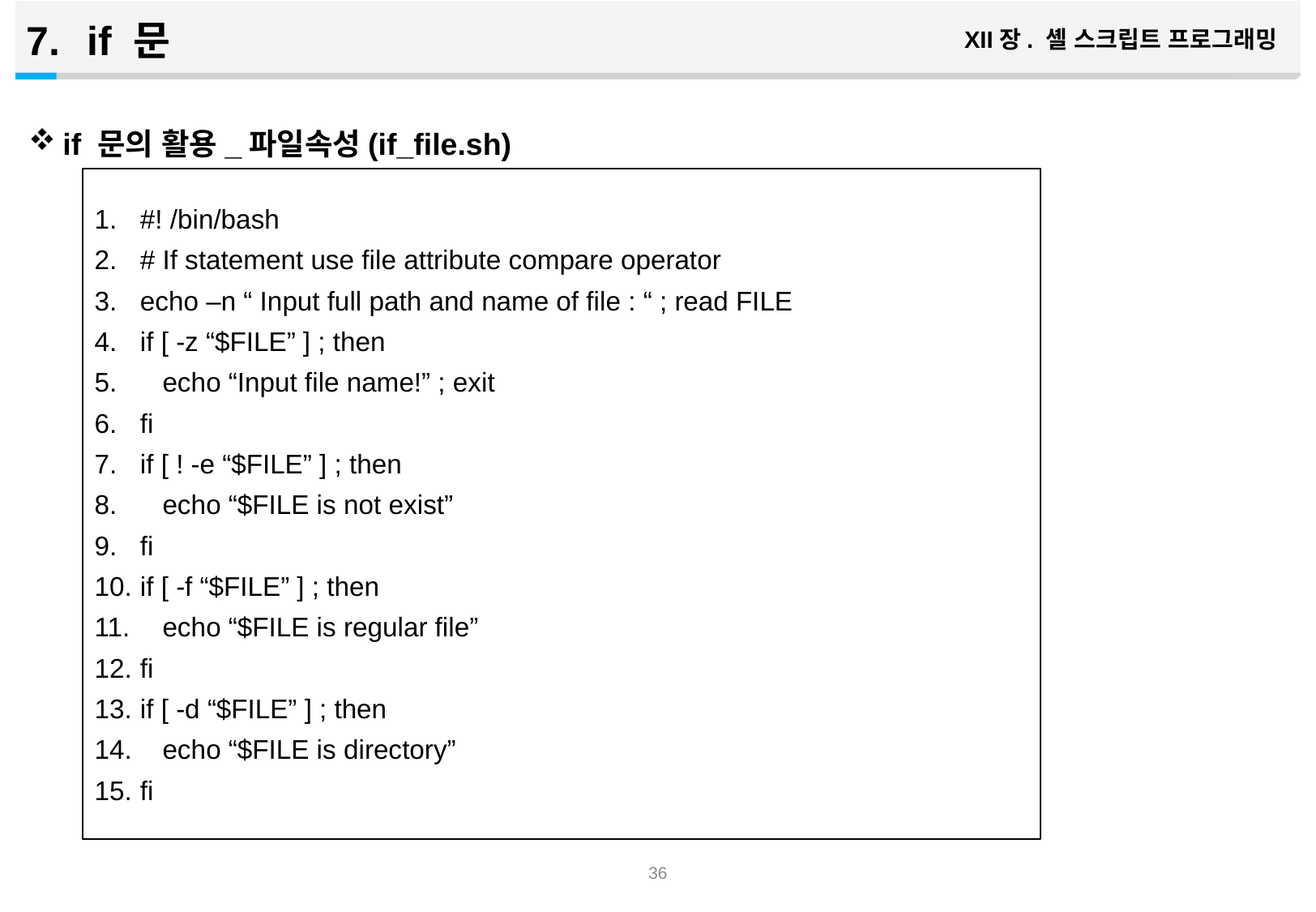

if 문
XII장. 셸 스크립트 프로그래밍
if 문의 활용_파일속성(if_file.sh)

#! /bin/bash
# If statement use file attribute compare operator
echo –n “ Input full path and name of file : “ ; read FILE
if [ -z “$FILE” ] ; then
   echo “Input file name!” ; exit
fi
if [ ! -e “$FILE” ] ; then
   echo “$FILE is not exist”
fi
if [ -f “$FILE” ] ; then
   echo “$FILE is regular file”
fi
if [ -d “$FILE” ] ; then
   echo “$FILE is directory”
fi
36